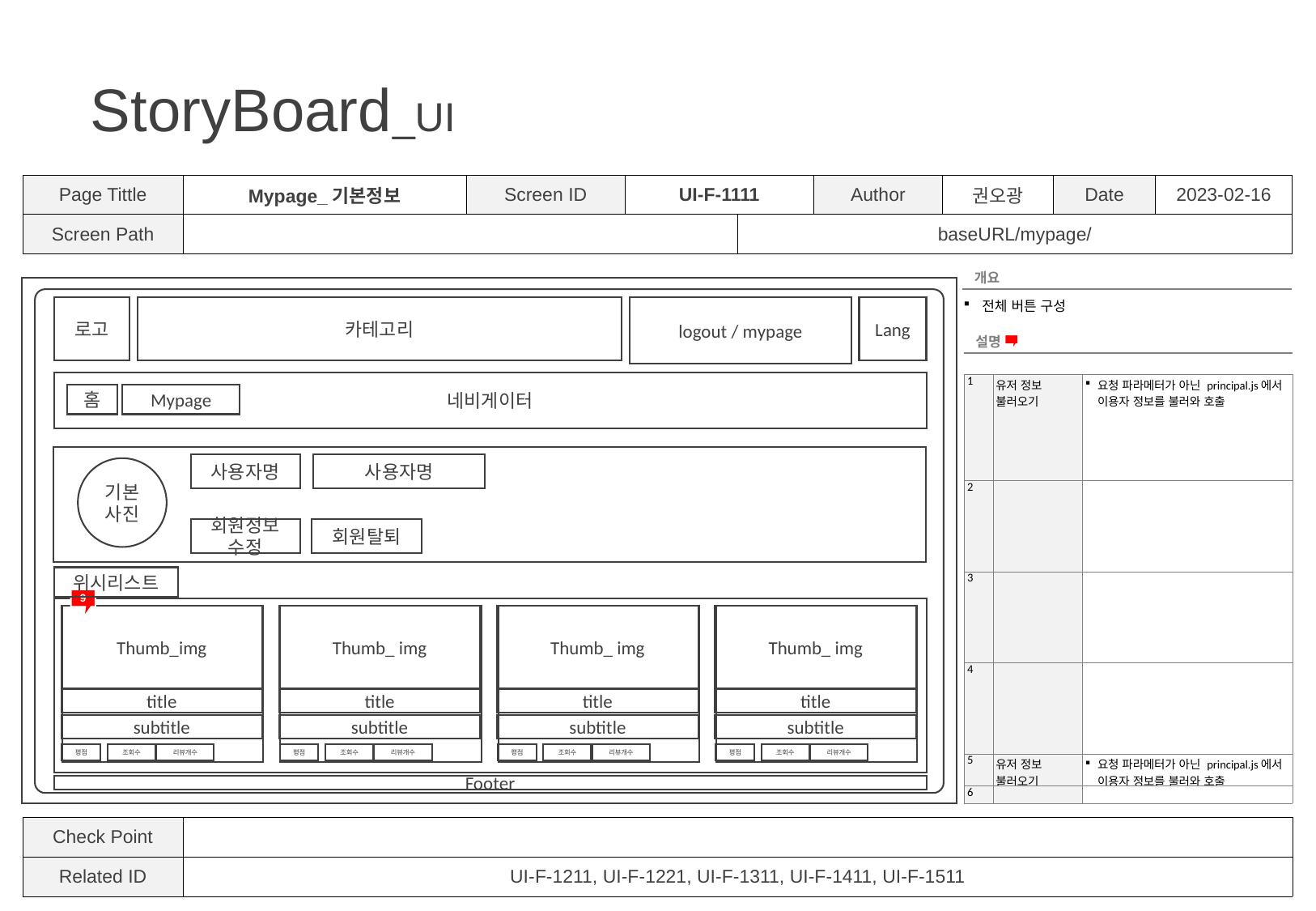

StoryBoard_UI
| Page Tittle | Mypage\_기본정보 | Screen ID | UI-F-1111 |  | Author | 권오광 | Date | 2023-02-16 |
| --- | --- | --- | --- | --- | --- | --- | --- | --- |
| Screen Path |  |  |  | baseURL/mypage/ |  |  |  |  |
개요

전체 버튼 구성
카테고리
로고
logout / mypage
Lang
설명

네비게이터
| 1 | 유저 정보 불러오기 | 요청 파라메터가 아닌 principal.js에서 이용자 정보를 불러와 호출 |
| --- | --- | --- |
| 2 |  |  |
| 3 |  |  |
| 4 |  |  |
| 5 | 유저 정보 불러오기 | 요청 파라메터가 아닌 principal.js에서 이용자 정보를 불러와 호출 |
| 6 |  |  |
홈
Mypage

사용자명
사용자명
기본 사진
1.출입구
회원정보 수정
회원탈퇴
위시리스트
9
로고
Thumb_img
로고
title
subtitle
평점
조회수
리뷰개수
Thumb_ img
로고
title
subtitle
평점
조회수
리뷰개수
Thumb_ img
로고
title
subtitle
평점
조회수
리뷰개수
Thumb_ img
로고
title
subtitle
평점
조회수
리뷰개수
Footer
| Check Point |  |
| --- | --- |
| Related ID | UI-F-1211, UI-F-1221, UI-F-1311, UI-F-1411, UI-F-1511 |